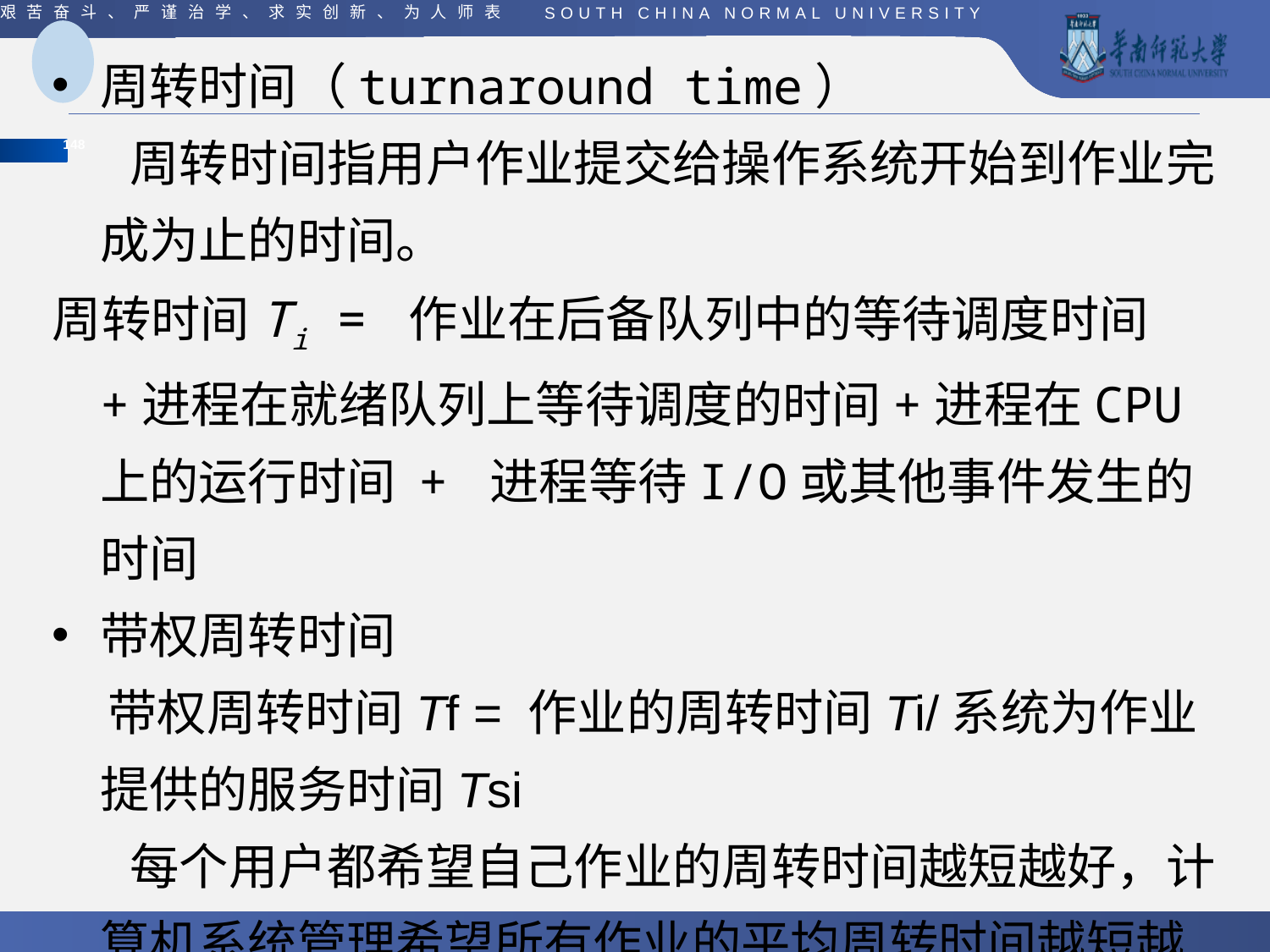

周转时间（turnaround time）
      周转时间指用户作业提交给操作系统开始到作业完成为止的时间。
周转时间Ti = 作业在后备队列中的等待调度时间+进程在就绪队列上等待调度的时间+进程在CPU上的运行时间 + 进程等待I/O或其他事件发生的时间
带权周转时间
    带权周转时间Tf = 作业的周转时间Ti/系统为作业提供的服务时间Tsi
      每个用户都希望自己作业的周转时间越短越好，计算机系统管理希望所有作业的平均周转时间越短越好，带权周转时间越短越好。

148